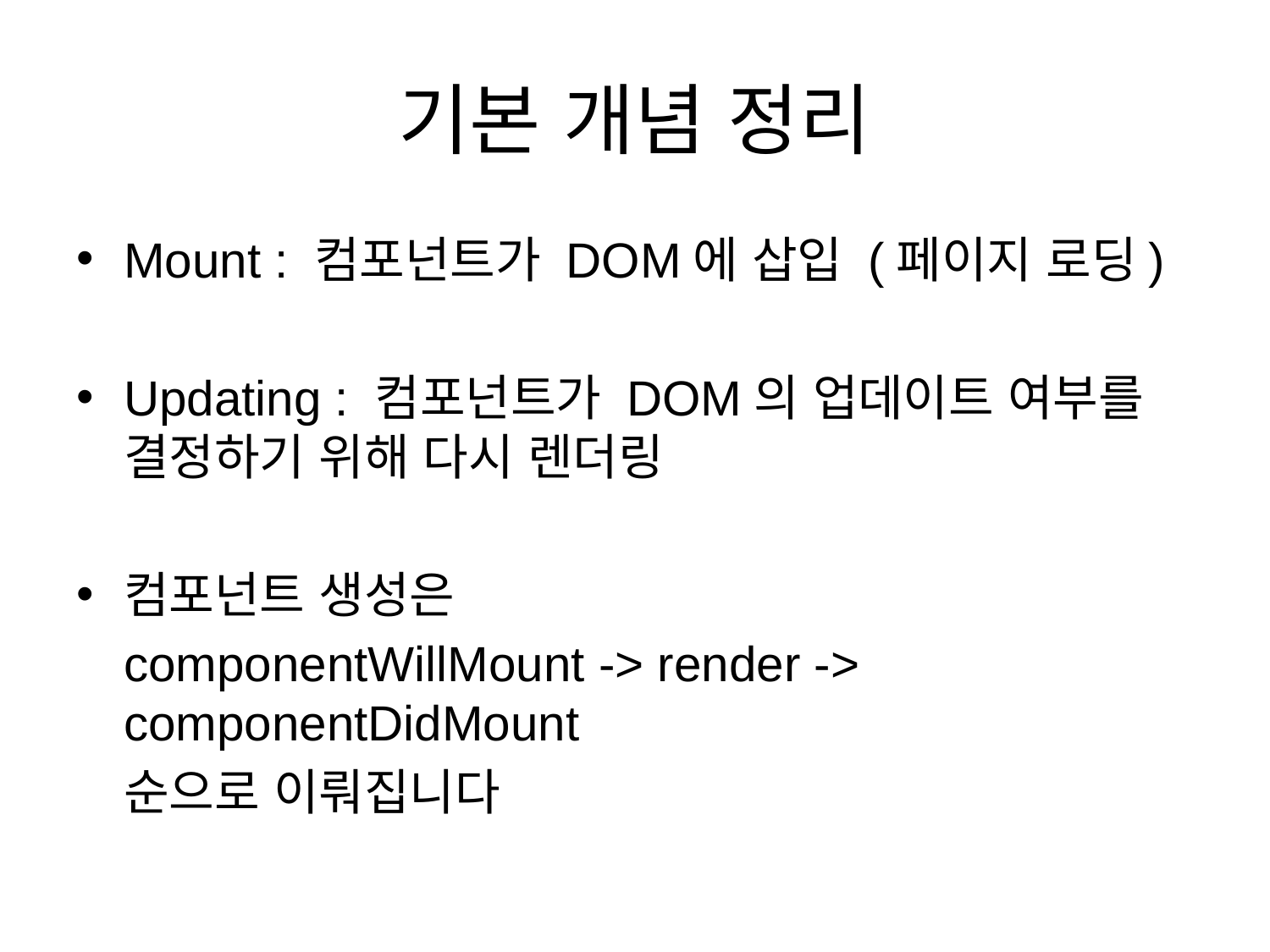

# 기본 개념 정리
Mount : 컴포넌트가 DOM에 삽입 (페이지 로딩)

Updating : 컴포넌트가 DOM의 업데이트 여부를 결정하기 위해 다시 렌더링

컴포넌트 생성은
	componentWillMount -> render -> componentDidMount
	순으로 이뤄집니다